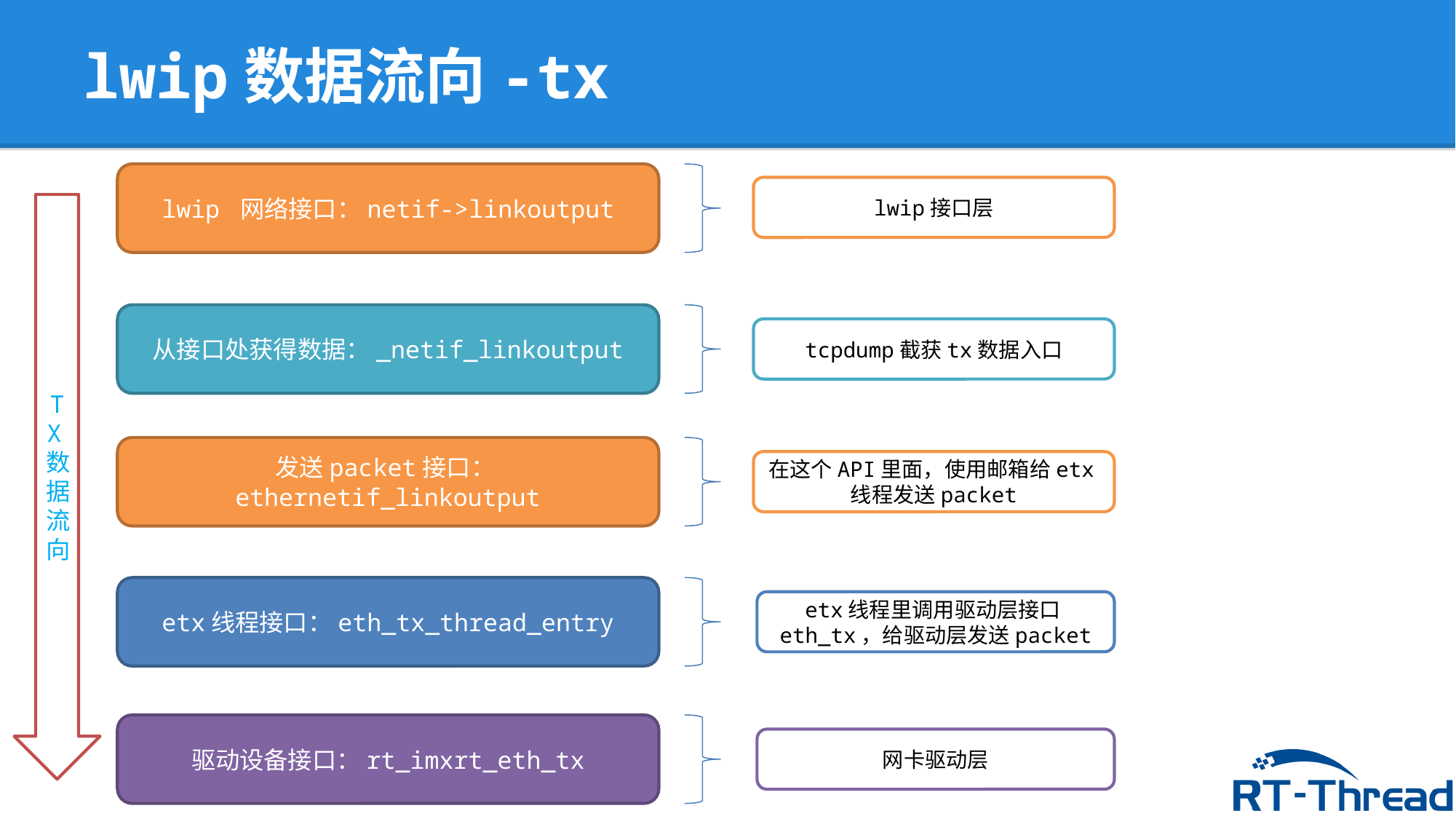

# lwip数据流向-tx
lwip 网络接口：netif->linkoutput

lwip接口层
TX数据流向
从接口处获得数据：_netif_linkoutput

tcpdump截获tx数据入口
发送packet接口：ethernetif_linkoutput

在这个API里面，使用邮箱给etx线程发送packet
etx线程接口：eth_tx_thread_entry

etx线程里调用驱动层接口eth_tx，给驱动层发送packet
驱动设备接口：rt_imxrt_eth_tx

网卡驱动层